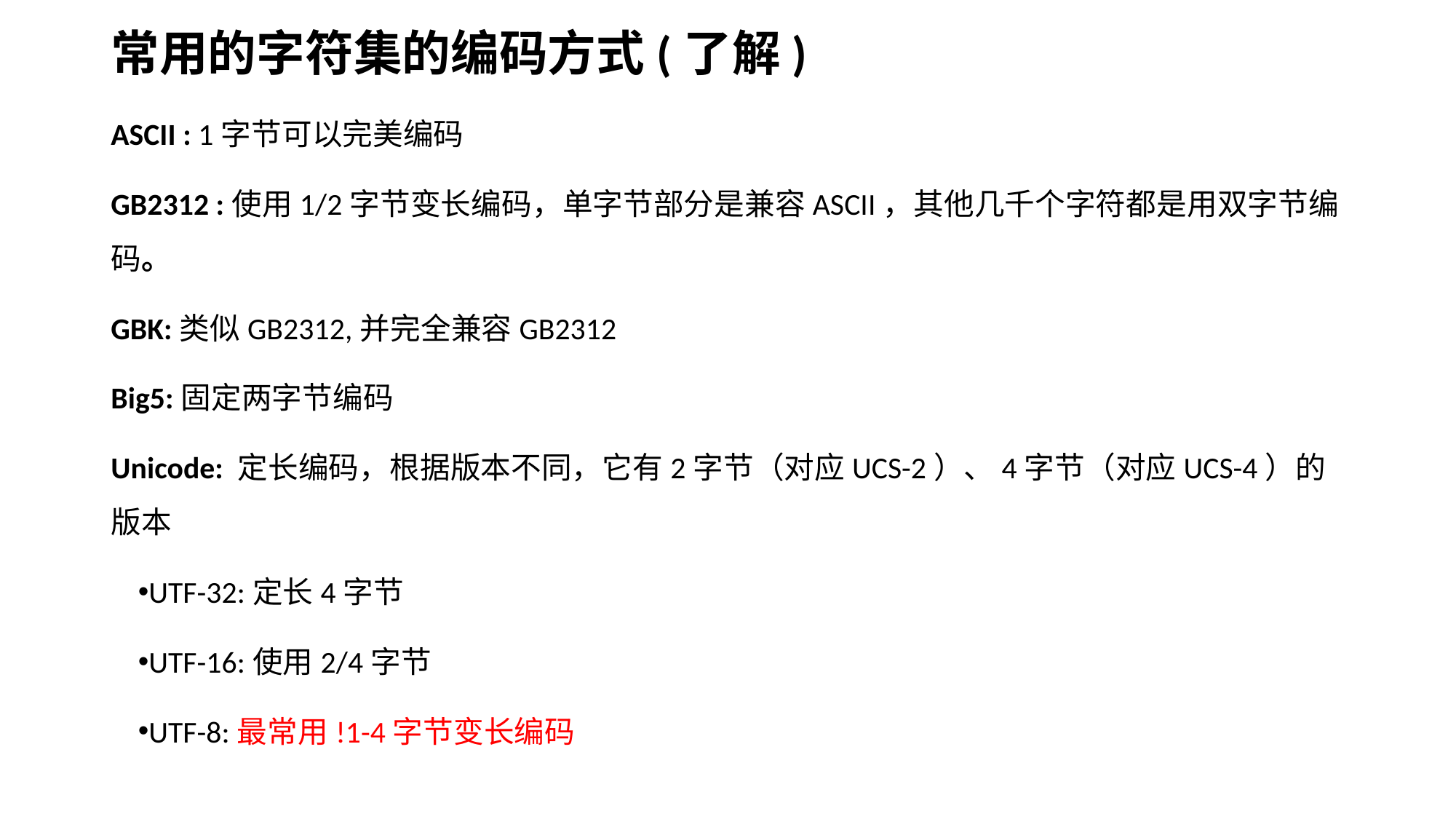

常用的字符集的编码方式(了解)
ASCII : 1字节可以完美编码
GB2312 :使用1/2字节变长编码，单字节部分是兼容ASCII，其他几千个字符都是用双字节编码。
GBK:类似GB2312,并完全兼容GB2312
Big5:固定两字节编码
Unicode: 定长编码，根据版本不同，它有2字节（对应UCS-2）、4字节（对应UCS-4）的版本
UTF-32:定长4字节
UTF-16:使用2/4字节
UTF-8:最常用!1-4字节变长编码